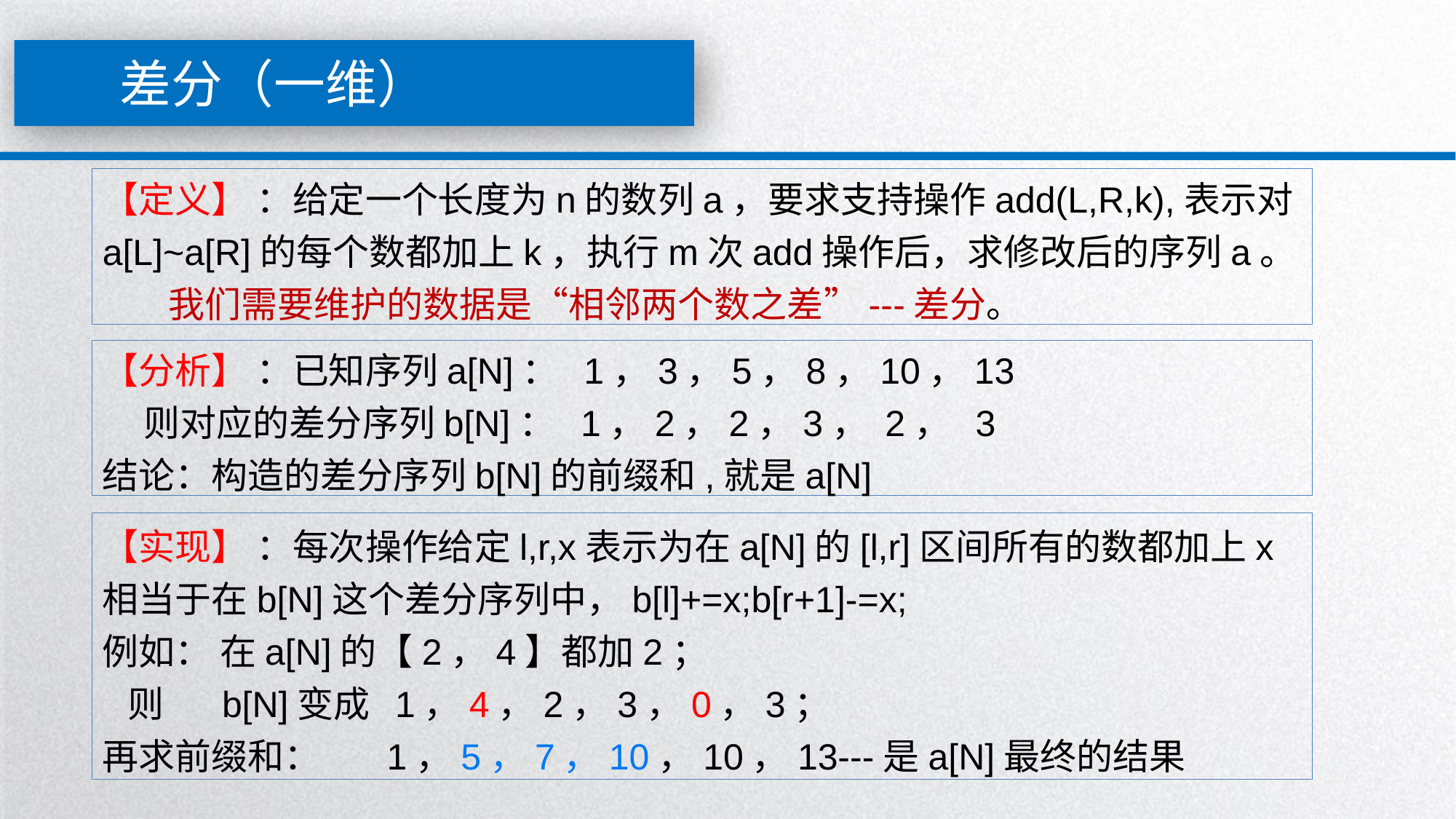

差分（一维）
【定义】 ：给定一个长度为n的数列a，要求支持操作add(L,R,k),表示对a[L]~a[R]的每个数都加上k，执行m次add操作后，求修改后的序列a。
       我们需要维护的数据是“相邻两个数之差”---差分。
【分析】 ：已知序列a[N]：  1，3，5，8，10，13
    则对应的差分序列b[N]：  1，2，2，3， 2，  3
结论：构造的差分序列b[N]的前缀和,就是a[N]
【实现】 ：每次操作给定l,r,x表示为在a[N]的[l,r]区间所有的数都加上x
相当于在b[N]这个差分序列中，b[l]+=x;b[r+1]-=x;
例如： 在a[N]的【2，4】都加2；
  则      b[N]变成  1，4，2，3，0，3；
再求前缀和：       1，5，7，10，10，13---是a[N]最终的结果